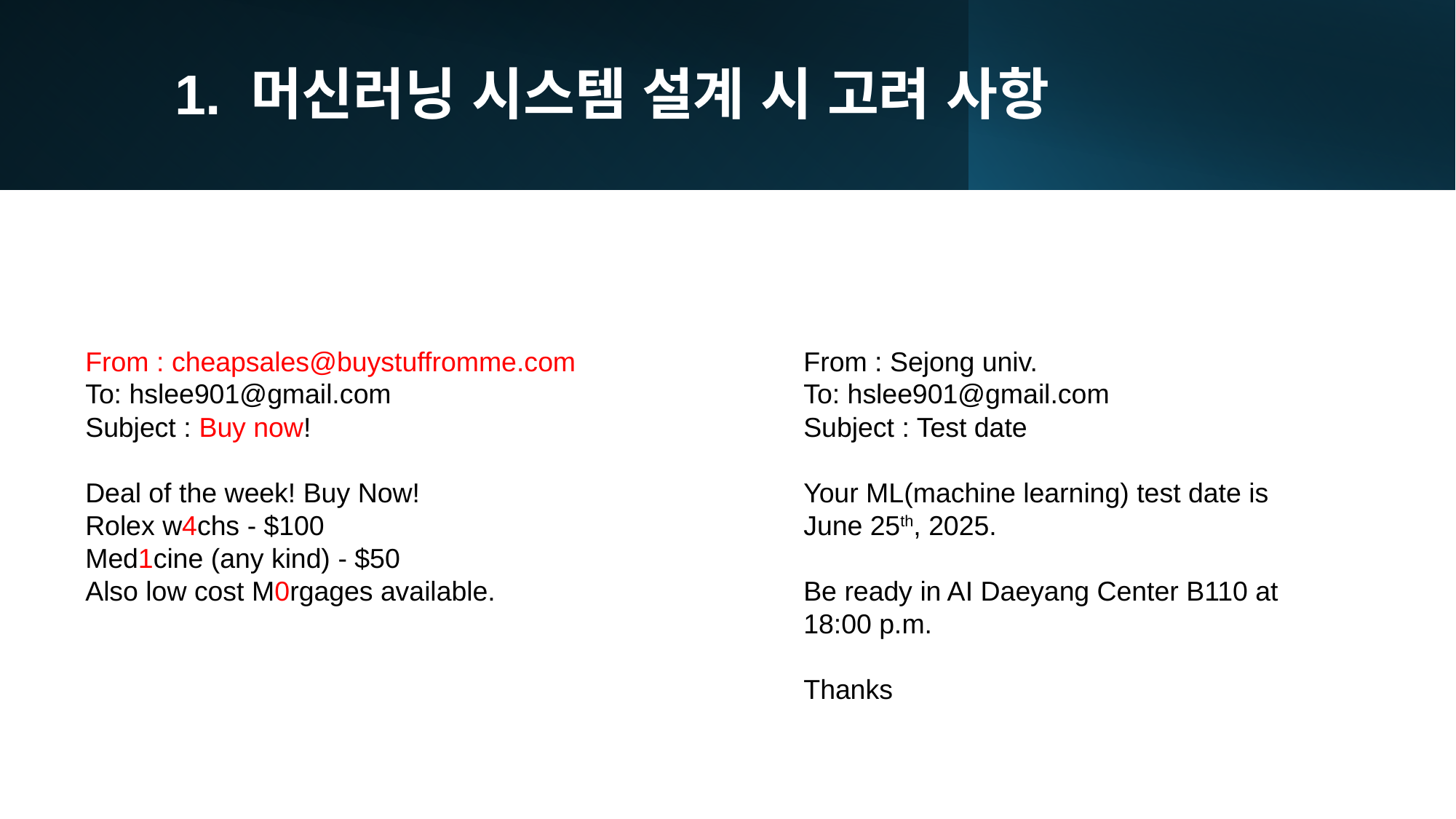

# 1. 머신러닝 시스템 설계 시 고려 사항
From : cheapsales@buystuffromme.com
To: hslee901@gmail.com
Subject : Buy now!

Deal of the week! Buy Now!
Rolex w4chs - $100
Med1cine (any kind) - $50
Also low cost M0rgages available.
From : Sejong univ.
To: hslee901@gmail.com
Subject : Test date

Your ML(machine learning) test date is June 25th, 2025.

Be ready in AI Daeyang Center B110 at 18:00 p.m.

Thanks